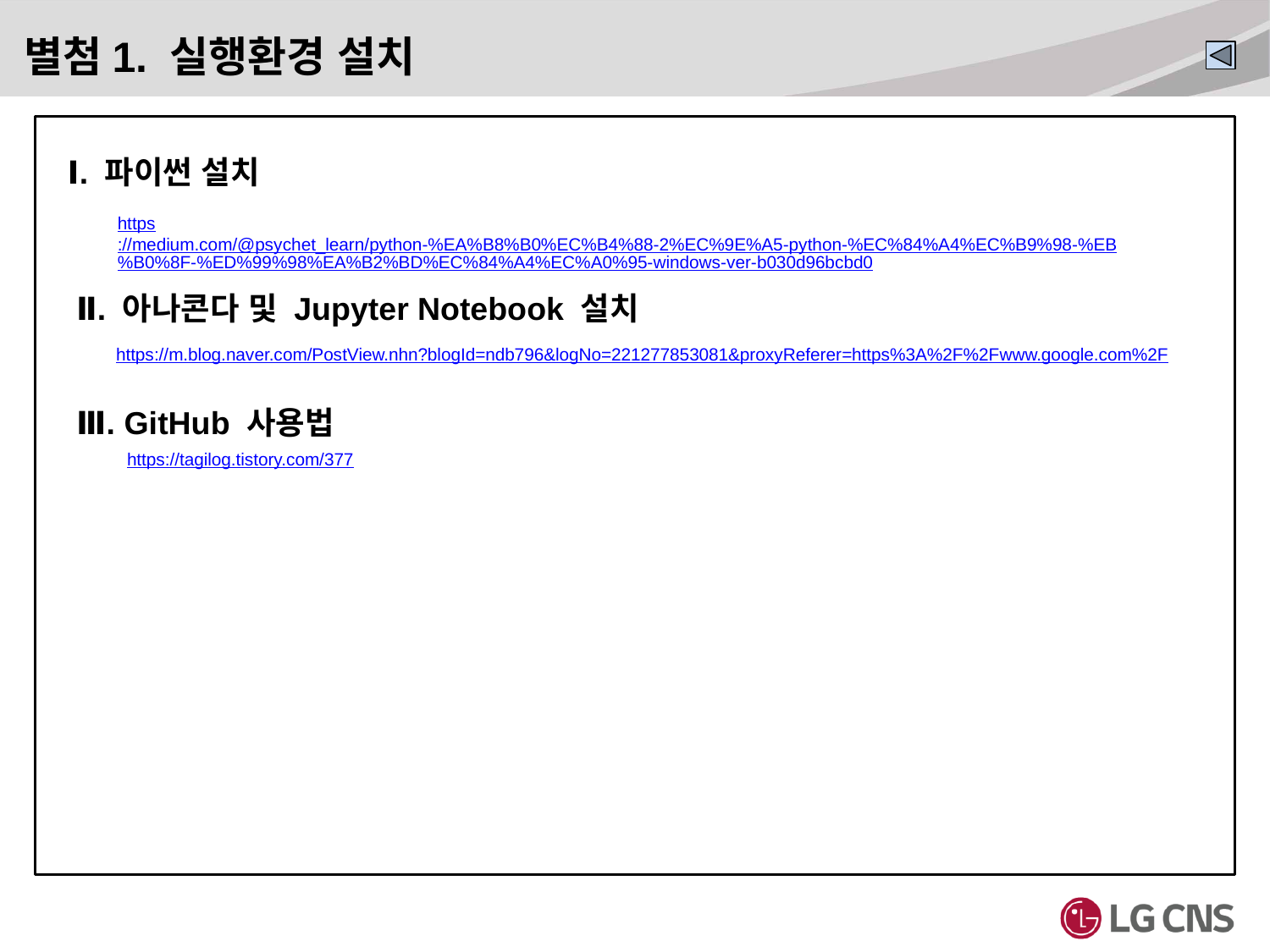

별첨1. 실행환경 설치

Ⅰ. 파이썬 설치

 Ⅱ. 아나콘다 및 Jupyter Notebook 설치

 Ⅲ. GitHub 사용법

https://medium.com/@psychet_learn/python-%EA%B8%B0%EC%B4%88-2%EC%9E%A5-python-%EC%84%A4%EC%B9%98-%EB%B0%8F-%ED%99%98%EA%B2%BD%EC%84%A4%EC%A0%95-windows-ver-b030d96bcbd0
https://m.blog.naver.com/PostView.nhn?blogId=ndb796&logNo=221277853081&proxyReferer=https%3A%2F%2Fwww.google.com%2F
https://tagilog.tistory.com/377